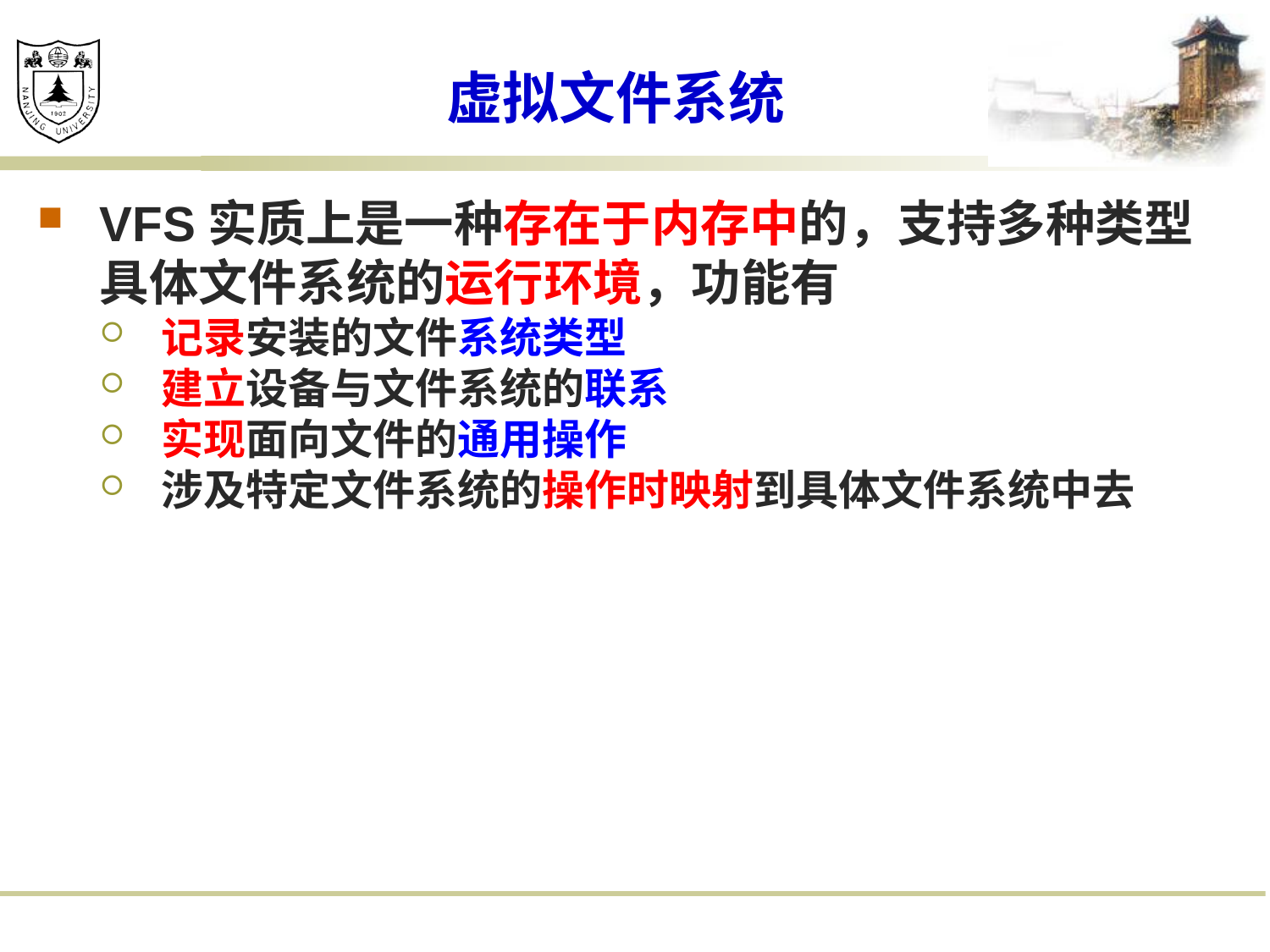

# 虚拟文件系统
VFS实质上是一种存在于内存中的，支持多种类型具体文件系统的运行环境，功能有
记录安装的文件系统类型
建立设备与文件系统的联系
实现面向文件的通用操作
涉及特定文件系统的操作时映射到具体文件系统中去
114